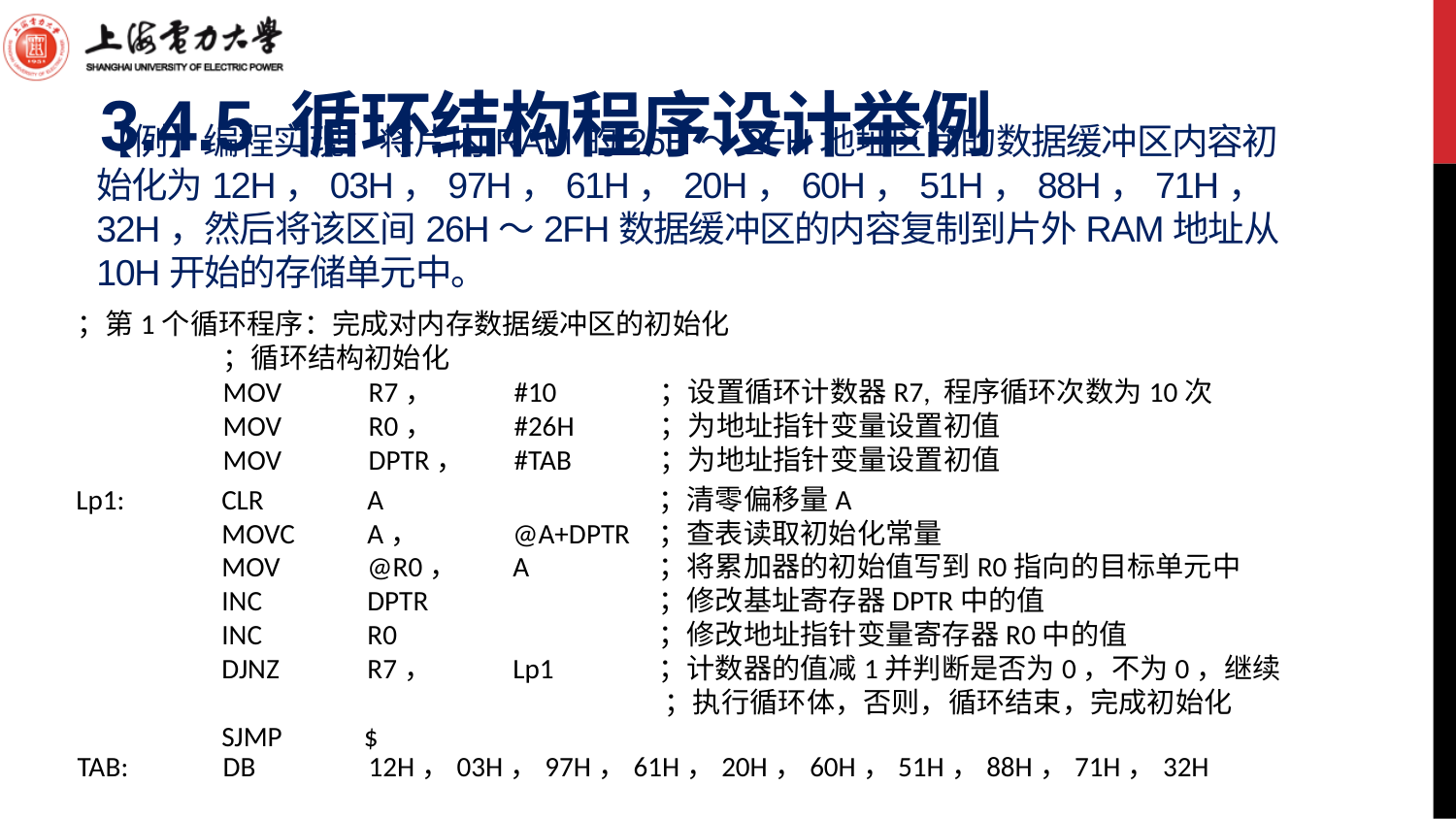

3.4.5 循环结构程序设计举例
# 【例】编程实现：将片内RAM的26H～2FH地址区间的数据缓冲区内容初始化为12H，03H，97H，61H，20H，60H，51H，88H，71H，32H，然后将该区间26H～2FH数据缓冲区的内容复制到片外RAM地址从10H开始的存储单元中。
；第1个循环程序：完成对内存数据缓冲区的初始化
	；循环结构初始化
	MOV 	R7，	#10	；设置循环计数器R7, 程序循环次数为10次
	MOV	R0，	#26H	；为地址指针变量设置初值
	MOV	DPTR，	#TAB	；为地址指针变量设置初值
Lp1:	CLR	A		；清零偏移量A
	MOVC	A，	@A+DPTR	；查表读取初始化常量
	MOV	@R0，	A	；将累加器的初始值写到R0指向的目标单元中
	INC 	DPTR		；修改基址寄存器DPTR中的值
	INC	R0		；修改地址指针变量寄存器R0中的值
	DJNZ	R7，	Lp1	；计数器的值减1并判断是否为0，不为0，继续
			                       ；执行循环体，否则，循环结束，完成初始化
	SJMP             $
TAB:	DB	12H，03H，97H，61H，20H，60H，51H，88H，71H，32H